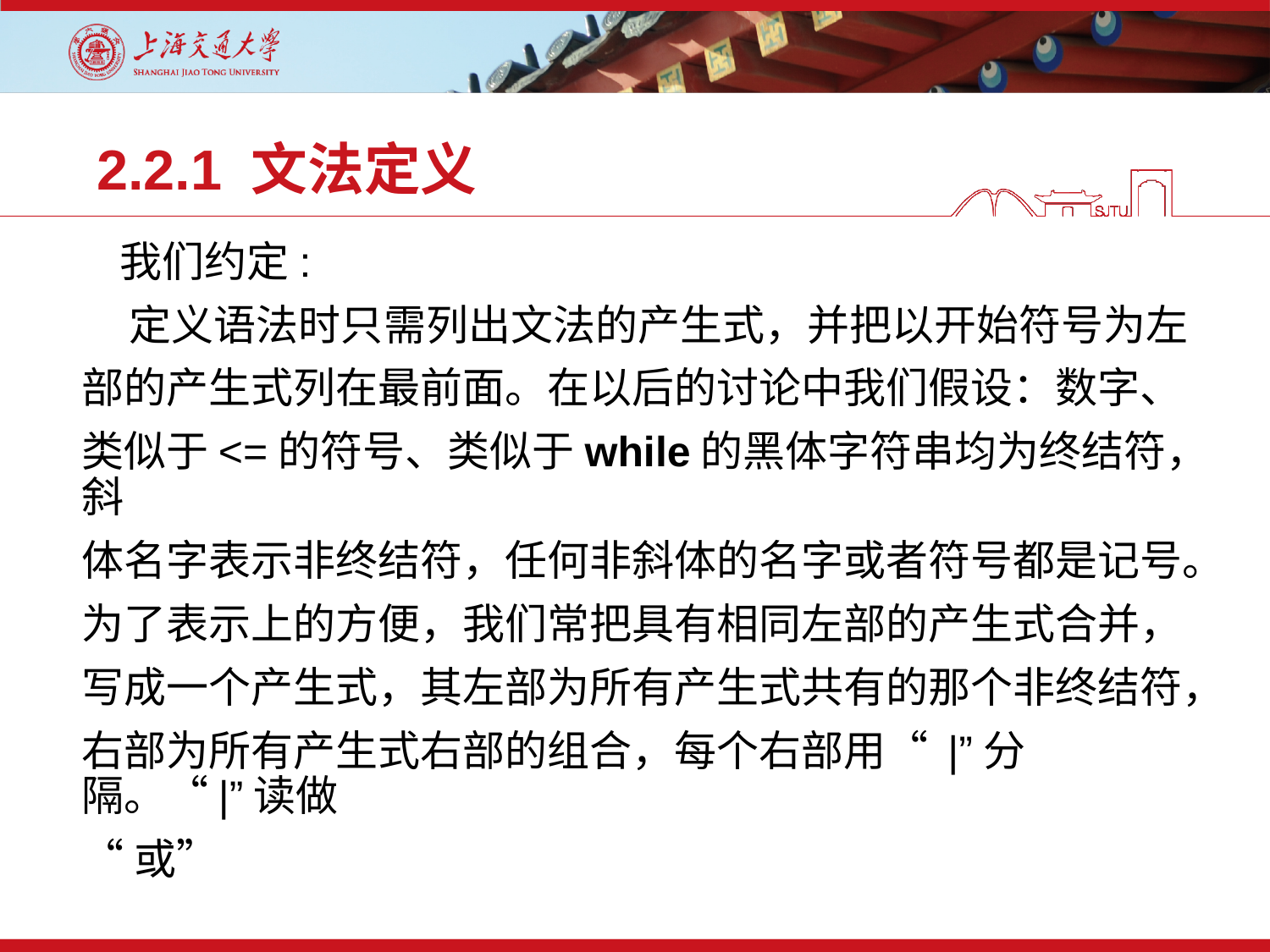

# 2.2.1 文法定义
   我们约定:
    定义语法时只需列出文法的产生式，并把以开始符号为左
部的产生式列在最前面。在以后的讨论中我们假设：数字、
类似于<=的符号、类似于while的黑体字符串均为终结符，斜
体名字表示非终结符，任何非斜体的名字或者符号都是记号。
为了表示上的方便，我们常把具有相同左部的产生式合并，
写成一个产生式，其左部为所有产生式共有的那个非终结符，
右部为所有产生式右部的组合，每个右部用“ |”分隔。“|”读做
“或”